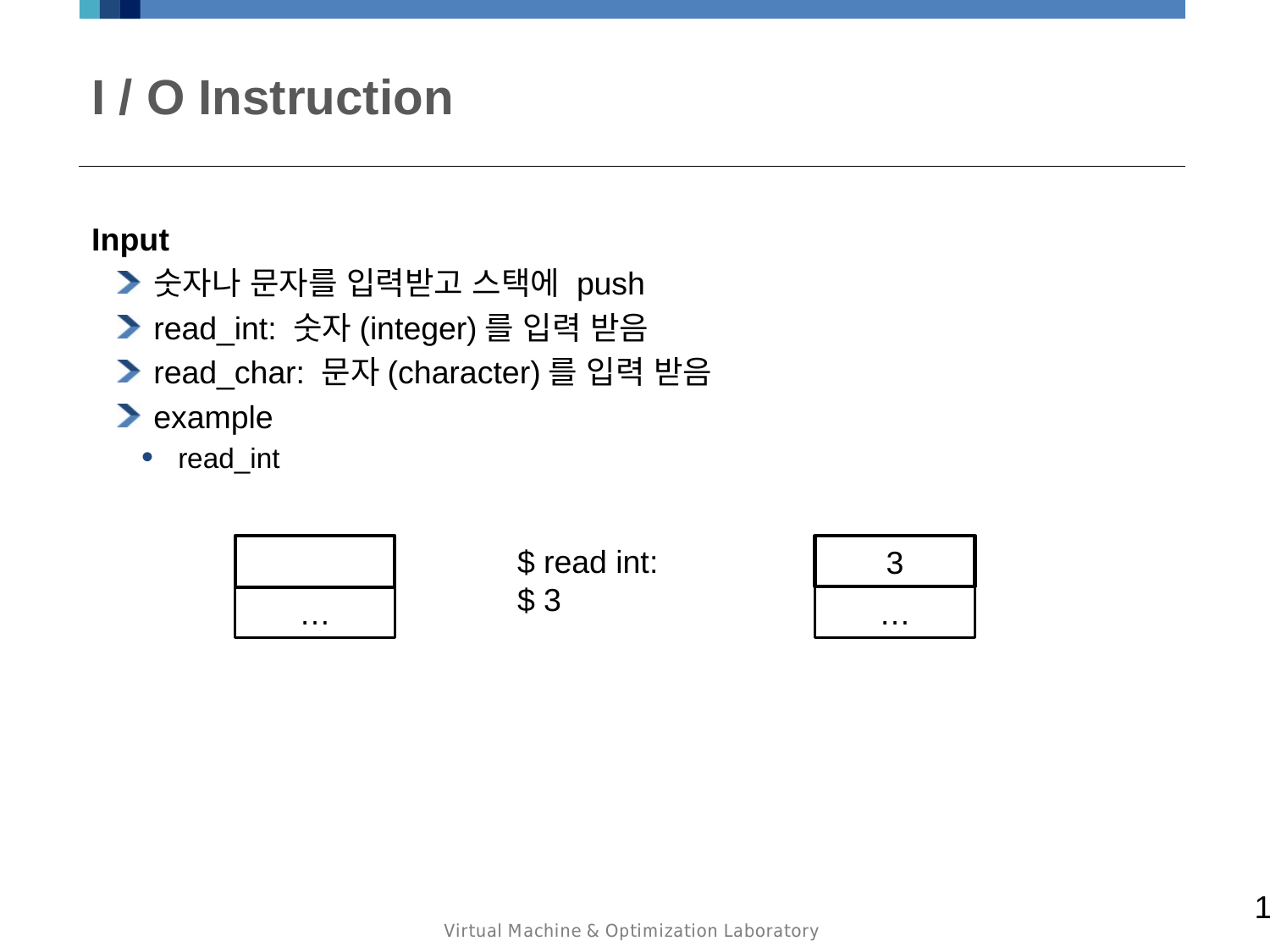

# I / O Instruction
Input
숫자나 문자를 입력받고 스택에 push
read_int: 숫자(integer)를 입력 받음
read_char: 문자(character)를 입력 받음
example
read_int
$ read int:
$ 3

3
…
…